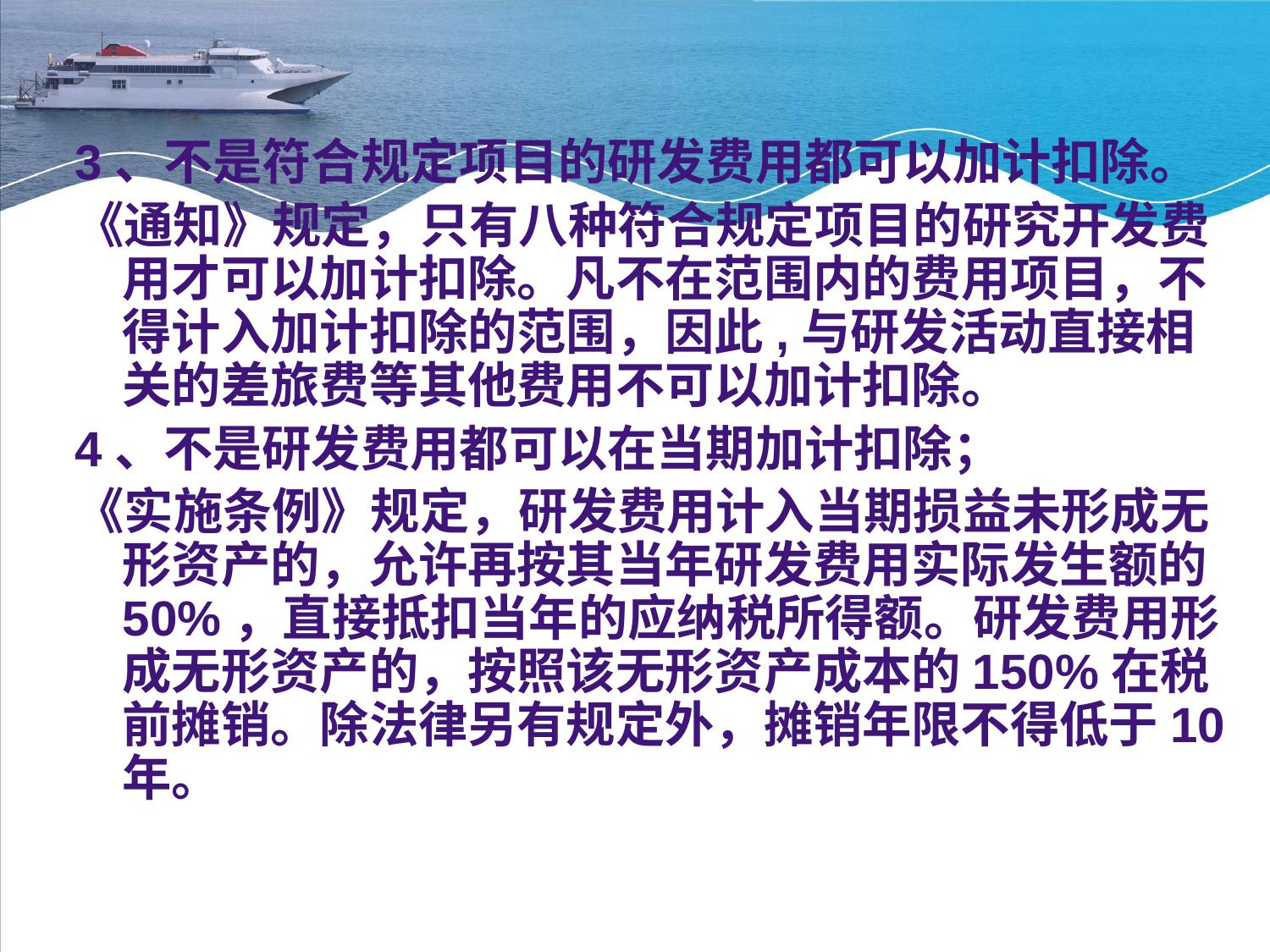

3、不是符合规定项目的研发费用都可以加计扣除。
《通知》规定，只有八种符合规定项目的研究开发费用才可以加计扣除。凡不在范围内的费用项目，不得计入加计扣除的范围，因此,与研发活动直接相关的差旅费等其他费用不可以加计扣除。
4、不是研发费用都可以在当期加计扣除；
《实施条例》规定，研发费用计入当期损益未形成无形资产的，允许再按其当年研发费用实际发生额的50%，直接抵扣当年的应纳税所得额。研发费用形成无形资产的，按照该无形资产成本的150%在税前摊销。除法律另有规定外，摊销年限不得低于10年。